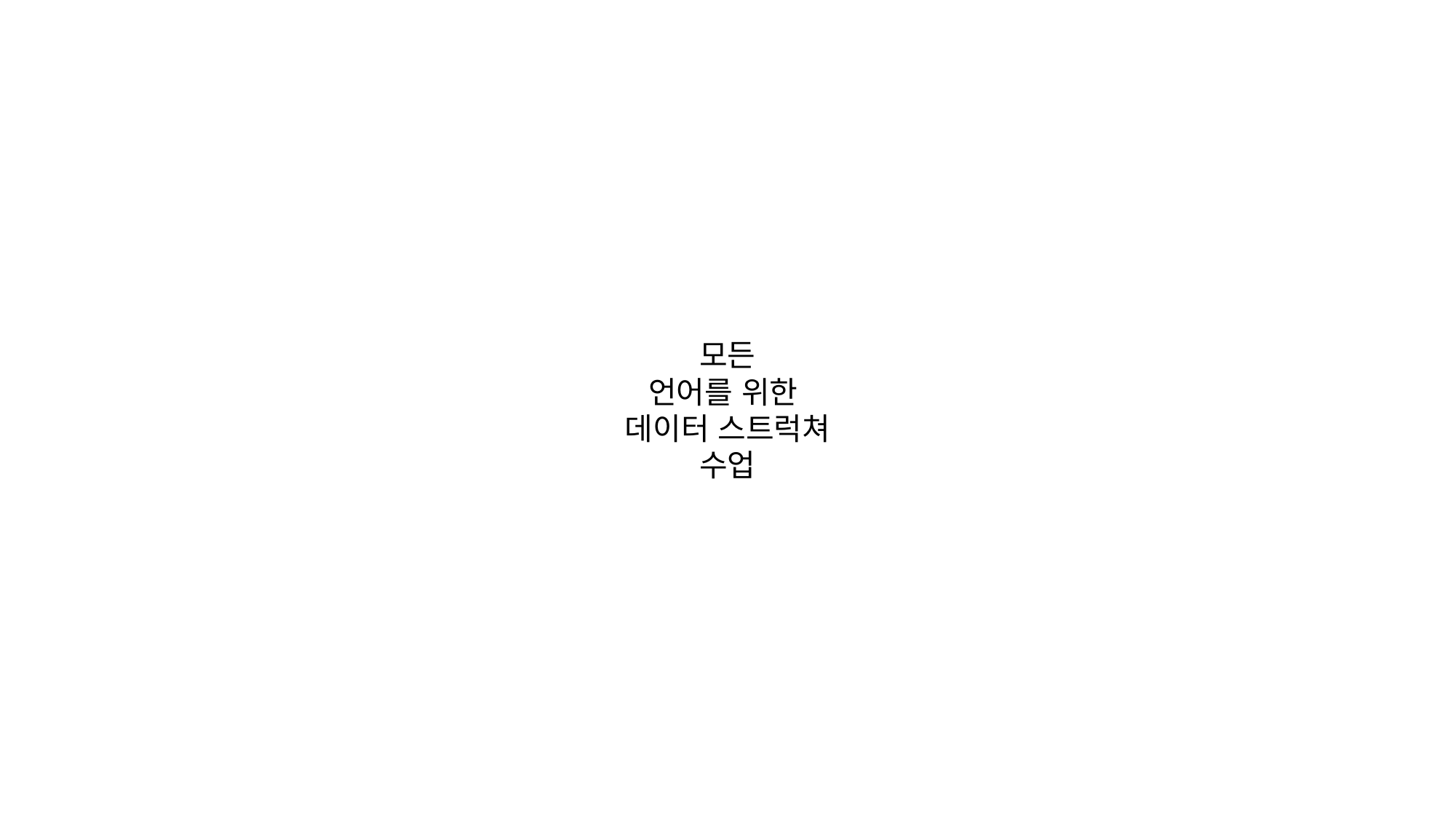

# 모든 언어를 위한 데이터 스트럭쳐 수업